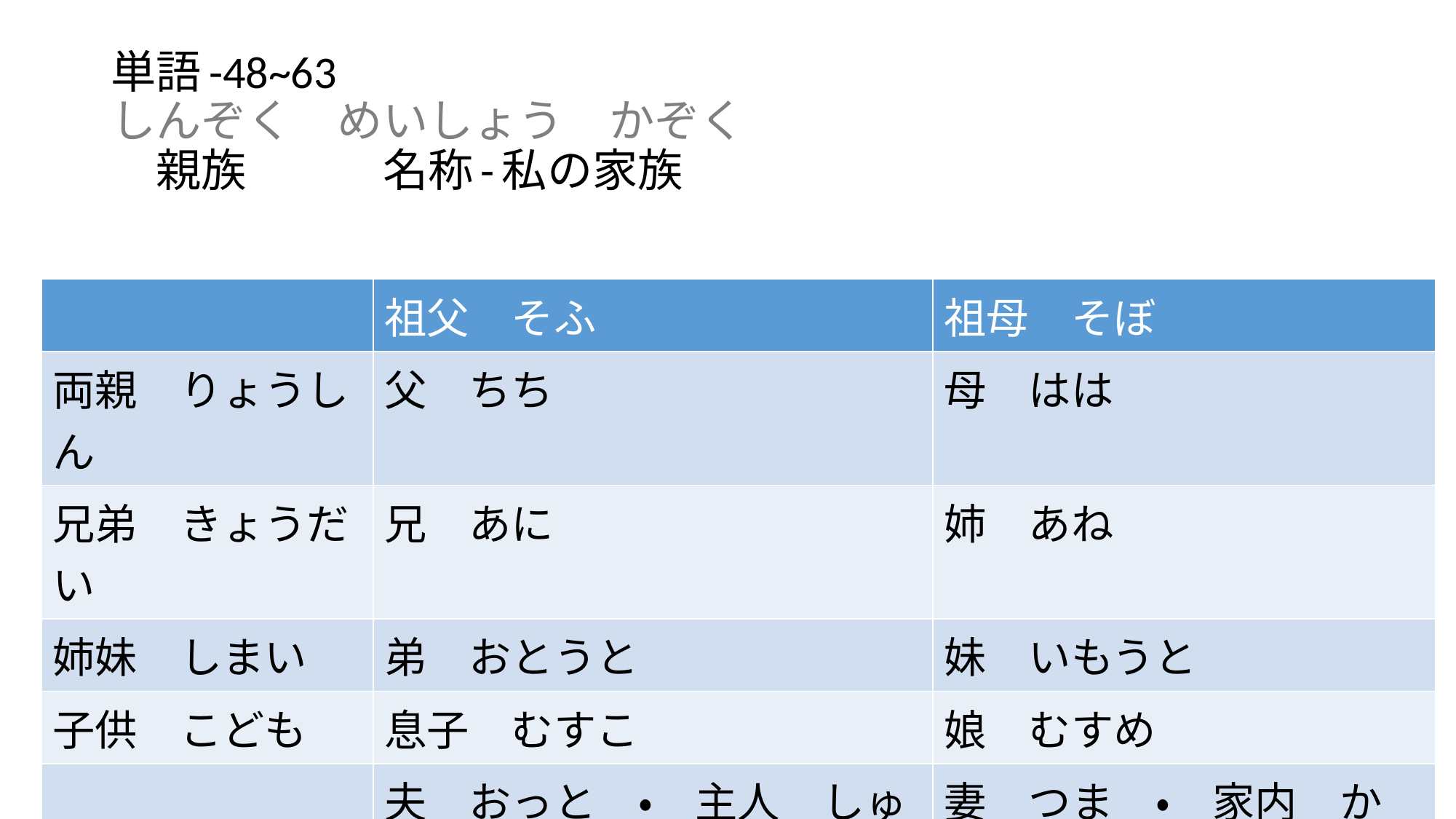

# 単語-48~63 しんぞく　めいしょう　かぞく 　親族　　　名称-私の家族
|  | 祖父　そふ | 祖母　そぼ |
| --- | --- | --- |
| 両親　りょうしん | 父　ちち | 母　はは |
| 兄弟　きょうだい | 兄　あに | 姉　あね |
| 姉妹　しまい | 弟　おとうと | 妹　いもうと |
| 子供　こども | 息子　むすこ | 娘　むすめ |
|  | 夫　おっと　・　主人　しゅじん | 妻　つま　・　家内　かない |
|  | 伯父　おじ・　叔父　おじ | 伯母　おば　・　叔母　おば |